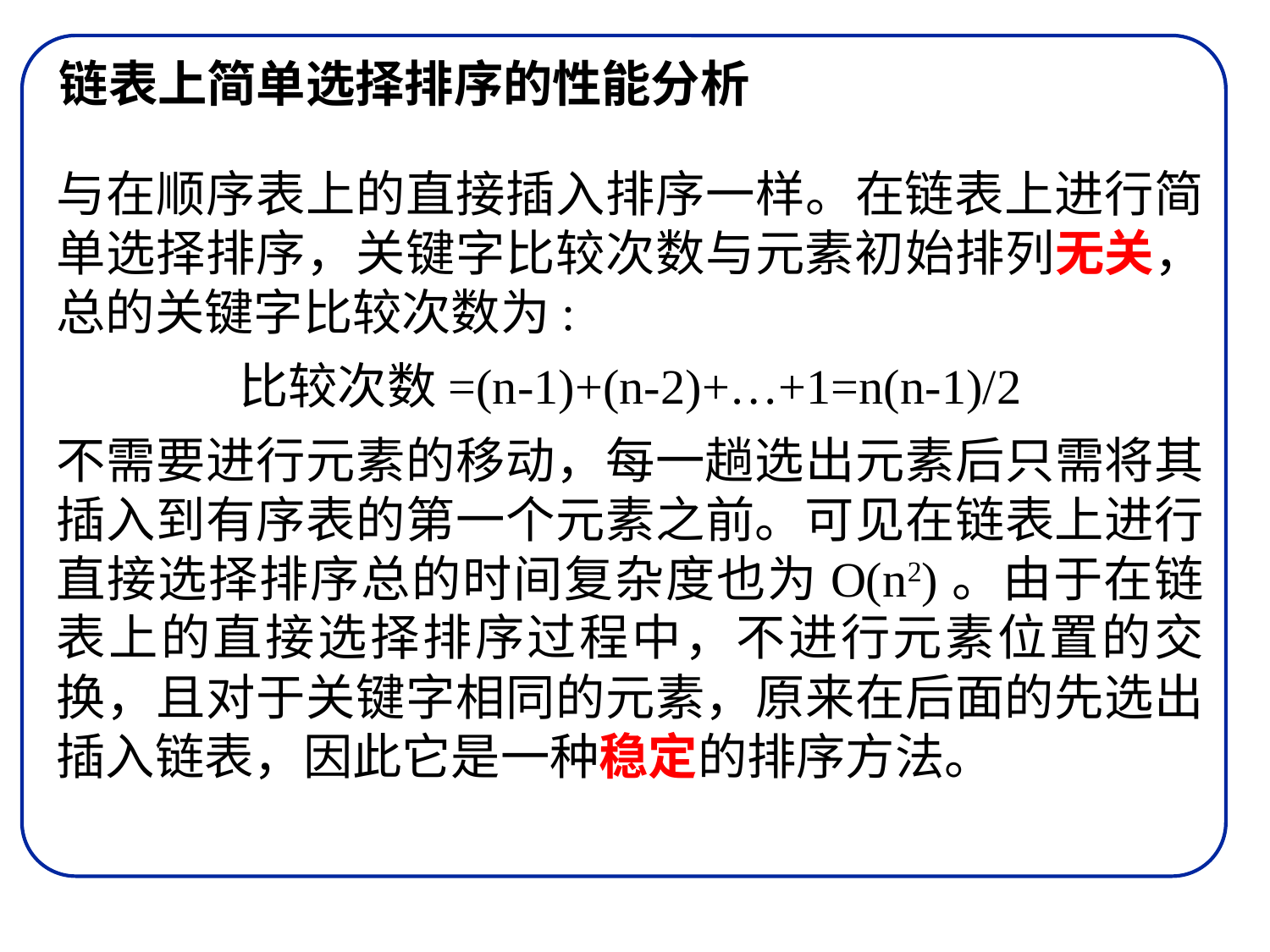

链表上简单选择排序的性能分析
与在顺序表上的直接插入排序一样。在链表上进行简单选择排序，关键字比较次数与元素初始排列无关，总的关键字比较次数为:
比较次数=(n-1)+(n-2)+…+1=n(n-1)/2
不需要进行元素的移动，每一趟选出元素后只需将其插入到有序表的第一个元素之前。可见在链表上进行直接选择排序总的时间复杂度也为O(n2)。由于在链表上的直接选择排序过程中，不进行元素位置的交换，且对于关键字相同的元素，原来在后面的先选出插入链表，因此它是一种稳定的排序方法。